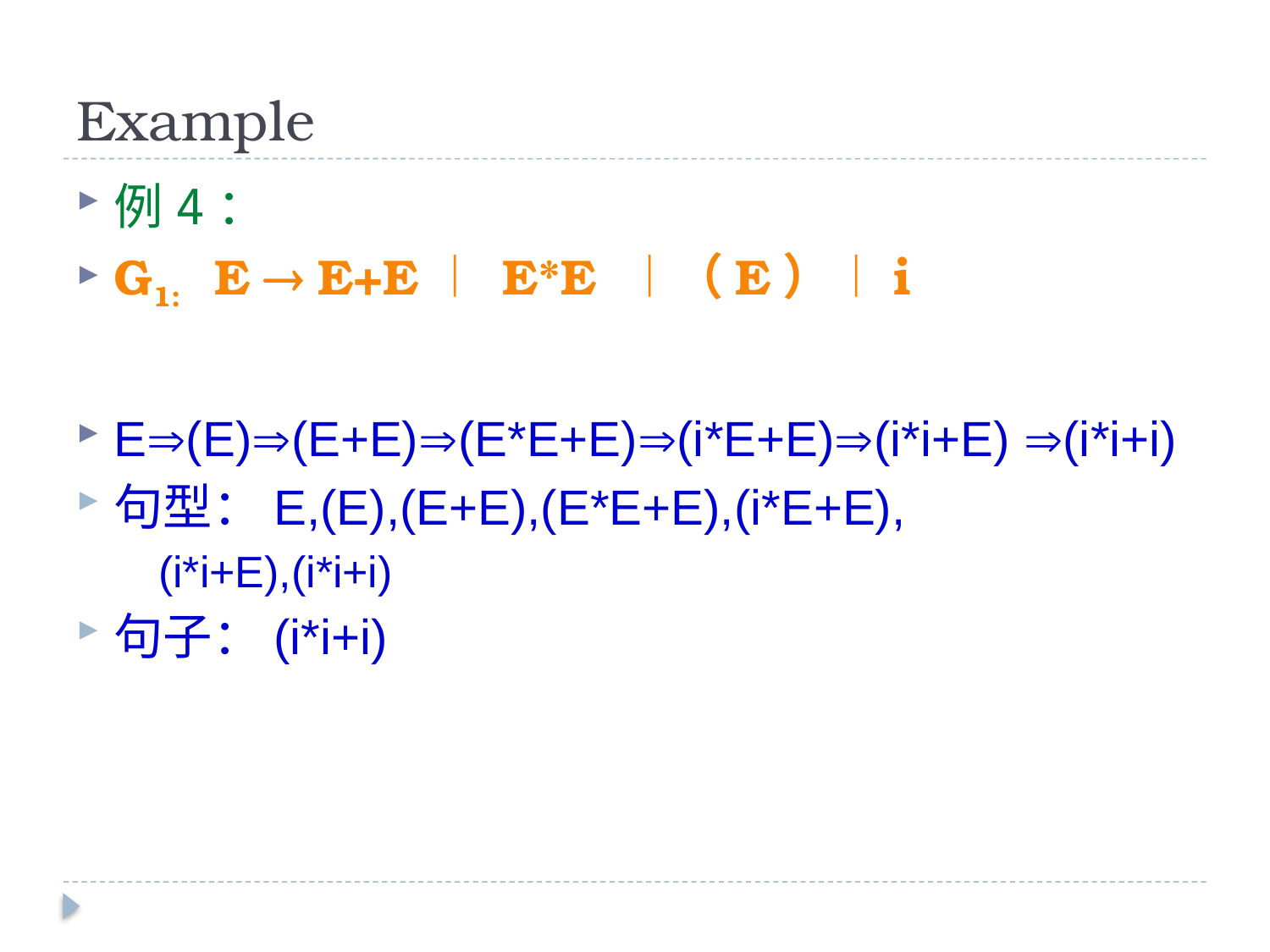

# Example
例4：
G1:  E → E+E︱ E*E ︱（E）︱i

E⇒(E)⇒(E+E)⇒(E*E+E)⇒(i*E+E)⇒(i*i+E) ⇒(i*i+i)
句型：E,(E),(E+E),(E*E+E),(i*E+E),
(i*i+E),(i*i+i)
句子：(i*i+i)

42